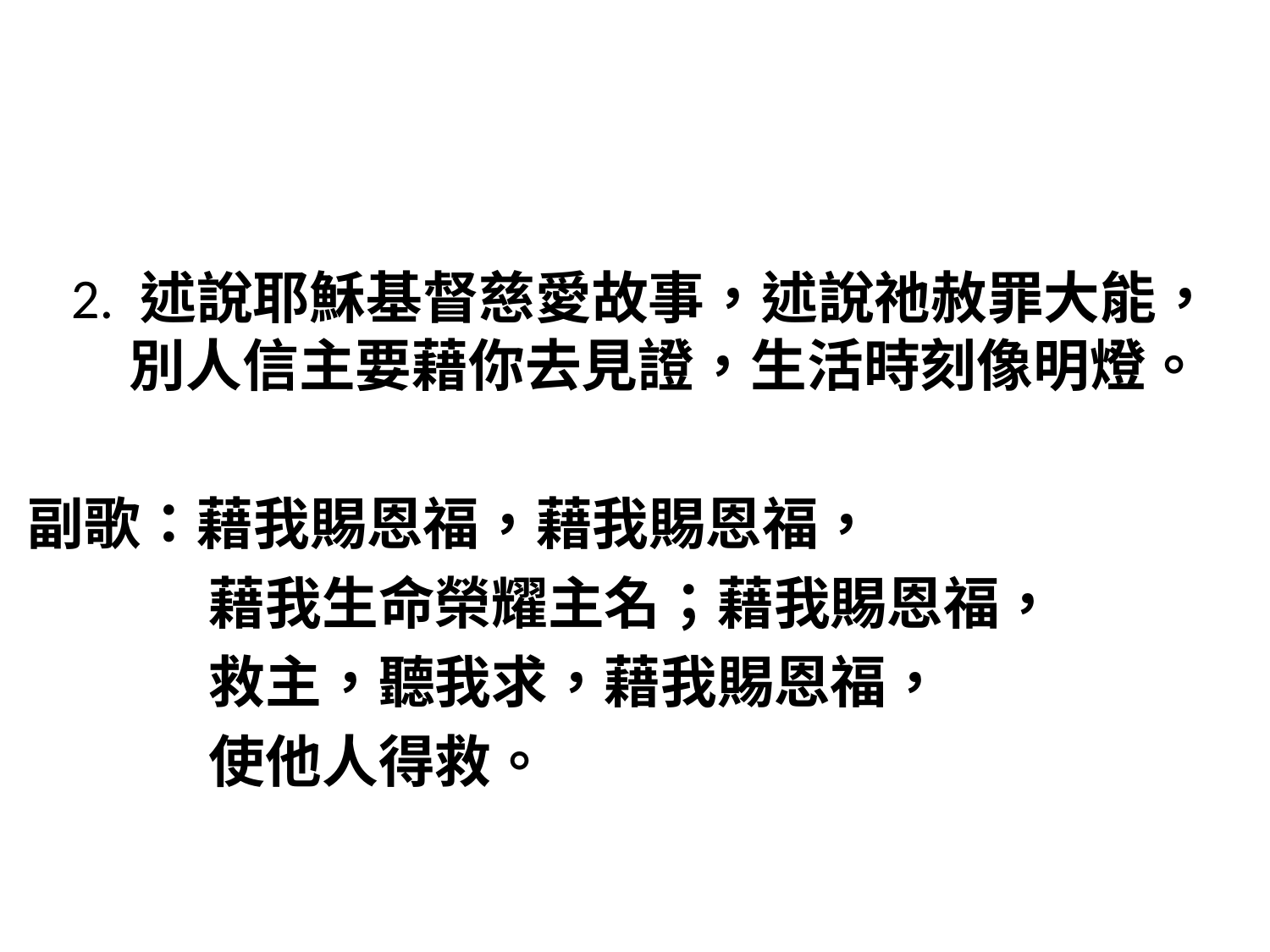

#
2. 述說耶穌基督慈愛故事，述說祂赦罪大能，
別人信主要藉你去見證，生活時刻像明燈。

副歌：藉我賜恩福，藉我賜恩福，
             藉我生命榮耀主名；藉我賜恩福，
             救主，聽我求，藉我賜恩福，
             使他人得救。